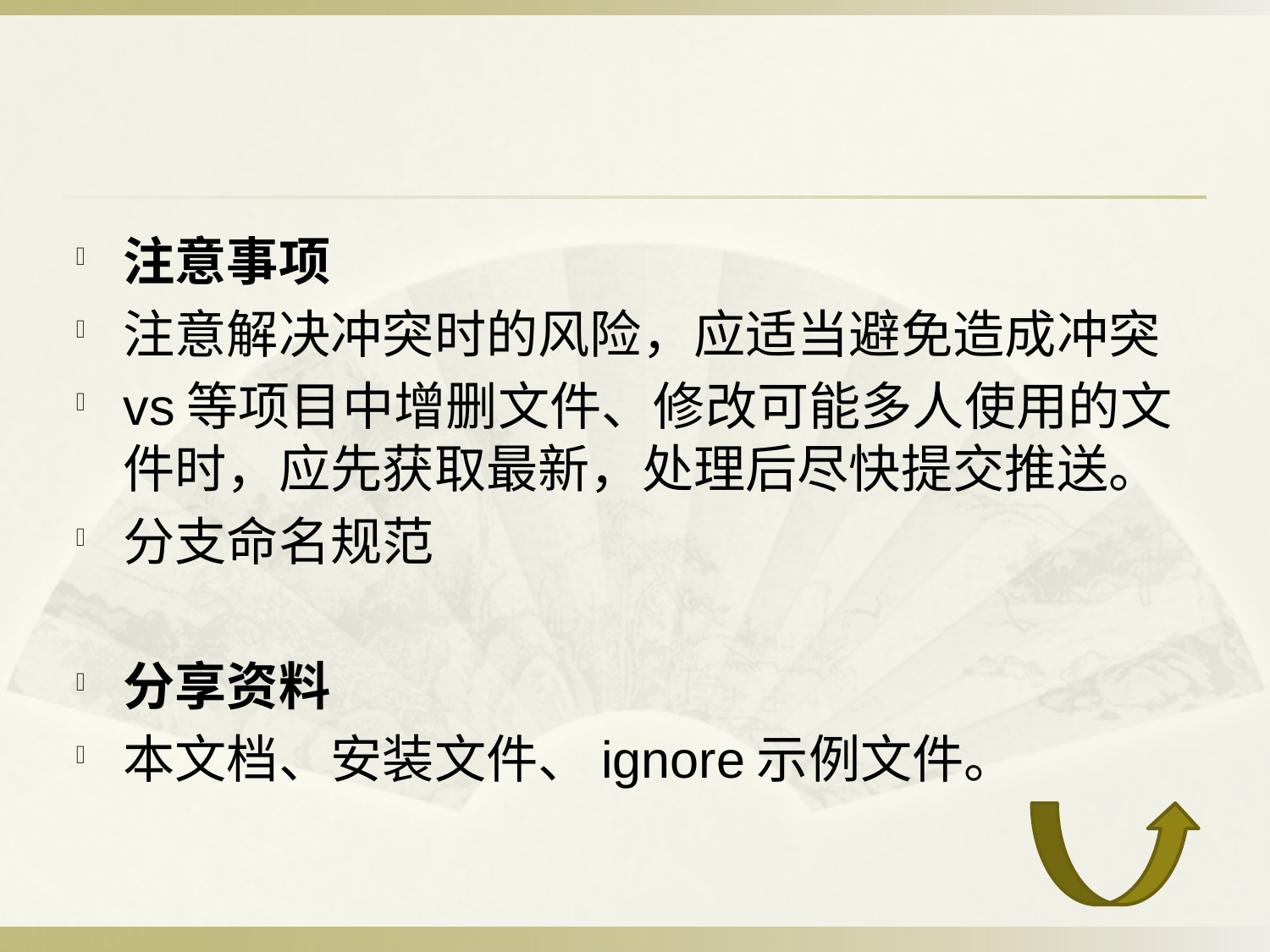

#
注意事项
注意解决冲突时的风险，应适当避免造成冲突
vs等项目中增删文件、修改可能多人使用的文件时，应先获取最新，处理后尽快提交推送。
分支命名规范

分享资料
本文档、安装文件、ignore示例文件。